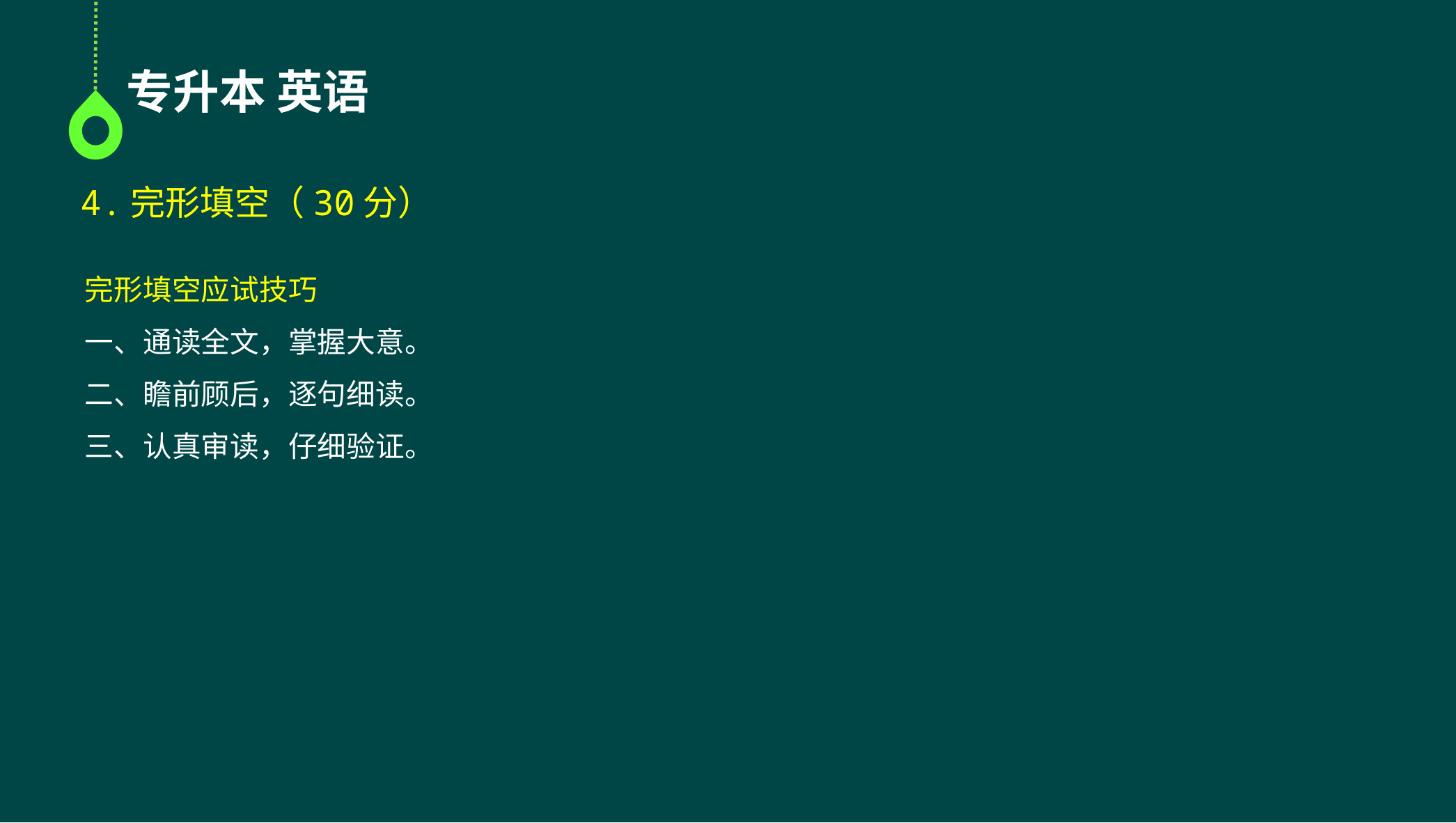

专升本 英语
4.完形填空（30分）
完形填空应试技巧
一、通读全文，掌握大意。
二、瞻前顾后，逐句细读。
三、认真审读，仔细验证。